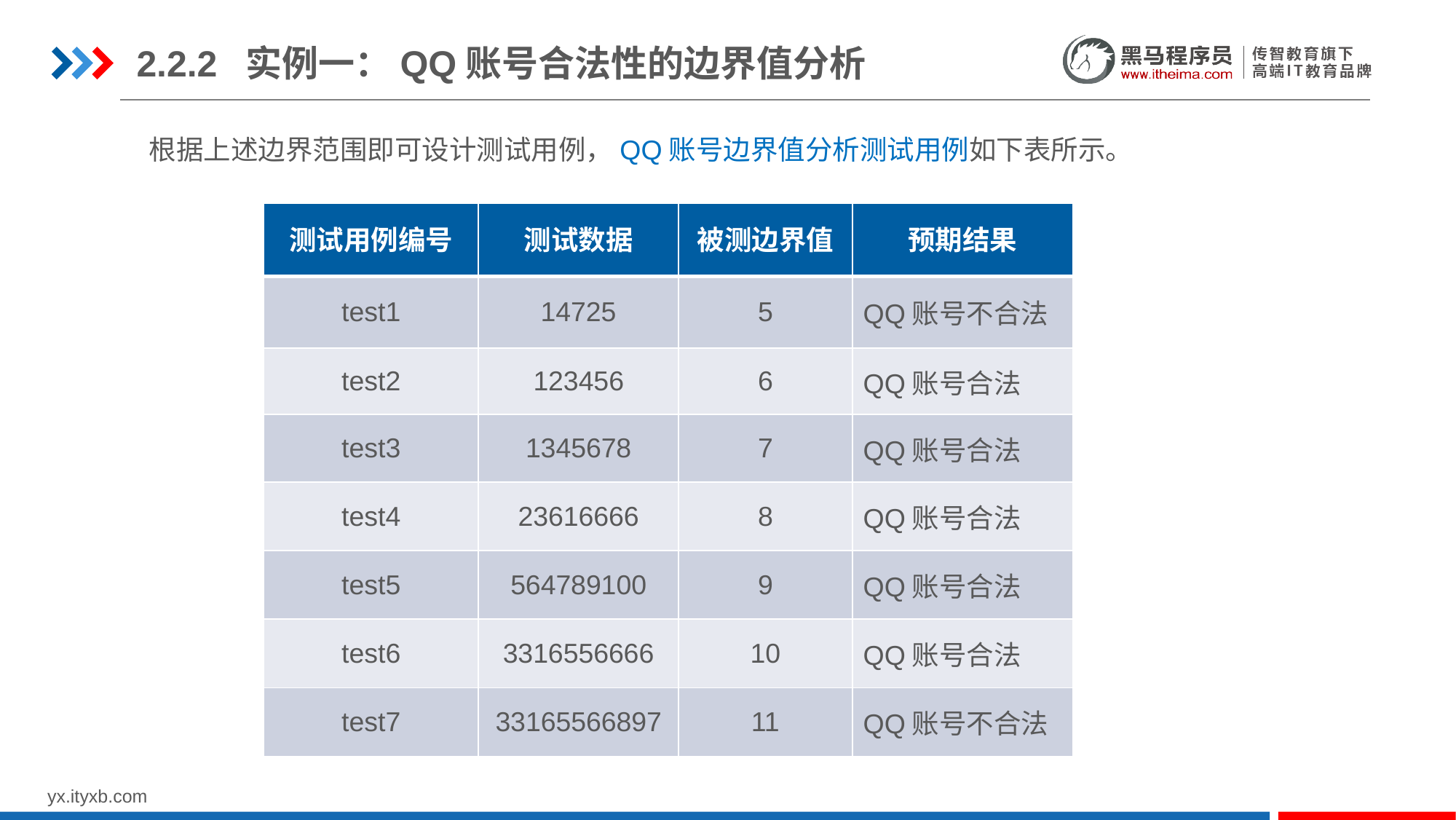

2.2.2	实例一：QQ账号合法性的边界值分析
根据上述边界范围即可设计测试用例，QQ账号边界值分析测试用例如下表所示。

| 测试用例编号 | 测试数据 | 被测边界值 | 预期结果 |
| --- | --- | --- | --- |
| test1 | 14725 | 5 | QQ账号不合法 |
| test2 | 123456 | 6 | QQ账号合法 |
| test3 | 1345678 | 7 | QQ账号合法 |
| test4 | 23616666 | 8 | QQ账号合法 |
| test5 | 564789100 | 9 | QQ账号合法 |
| test6 | 3316556666 | 10 | QQ账号合法 |
| test7 | 33165566897 | 11 | QQ账号不合法 |